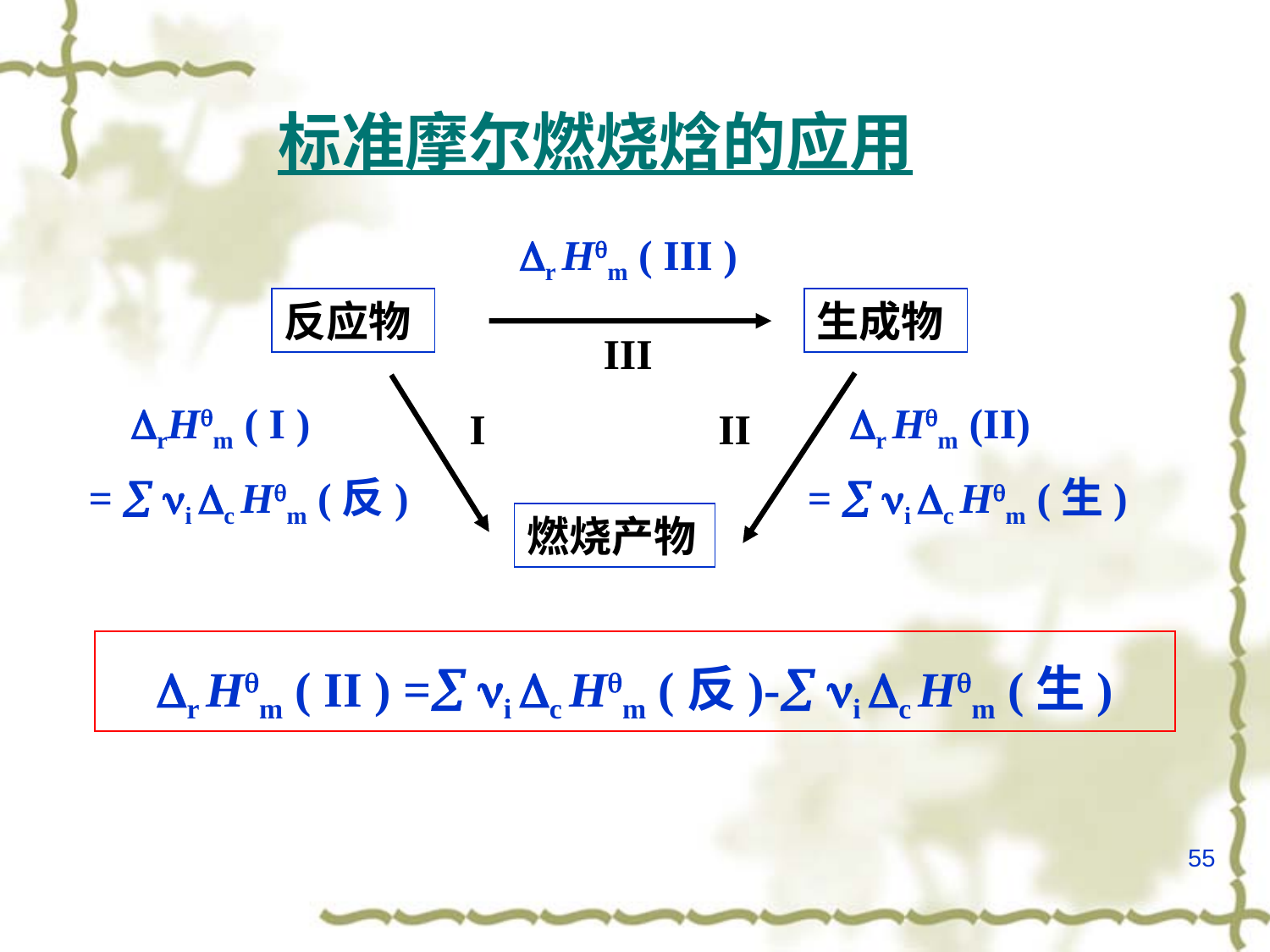

标准摩尔燃烧焓的应用
 Δr Hθm ( III )
反应物
生成物

III

I
II
燃烧产物
      ΔrHθm ( I )
  = ∑ νi Δc Hθm (反)
     Δr Hθm (II)
 = ∑ νi Δc Hθm (生)
    Δr Hθm ( II ) =∑ νi Δc Hθm (反)-∑ νi Δc Hθm (生)
55